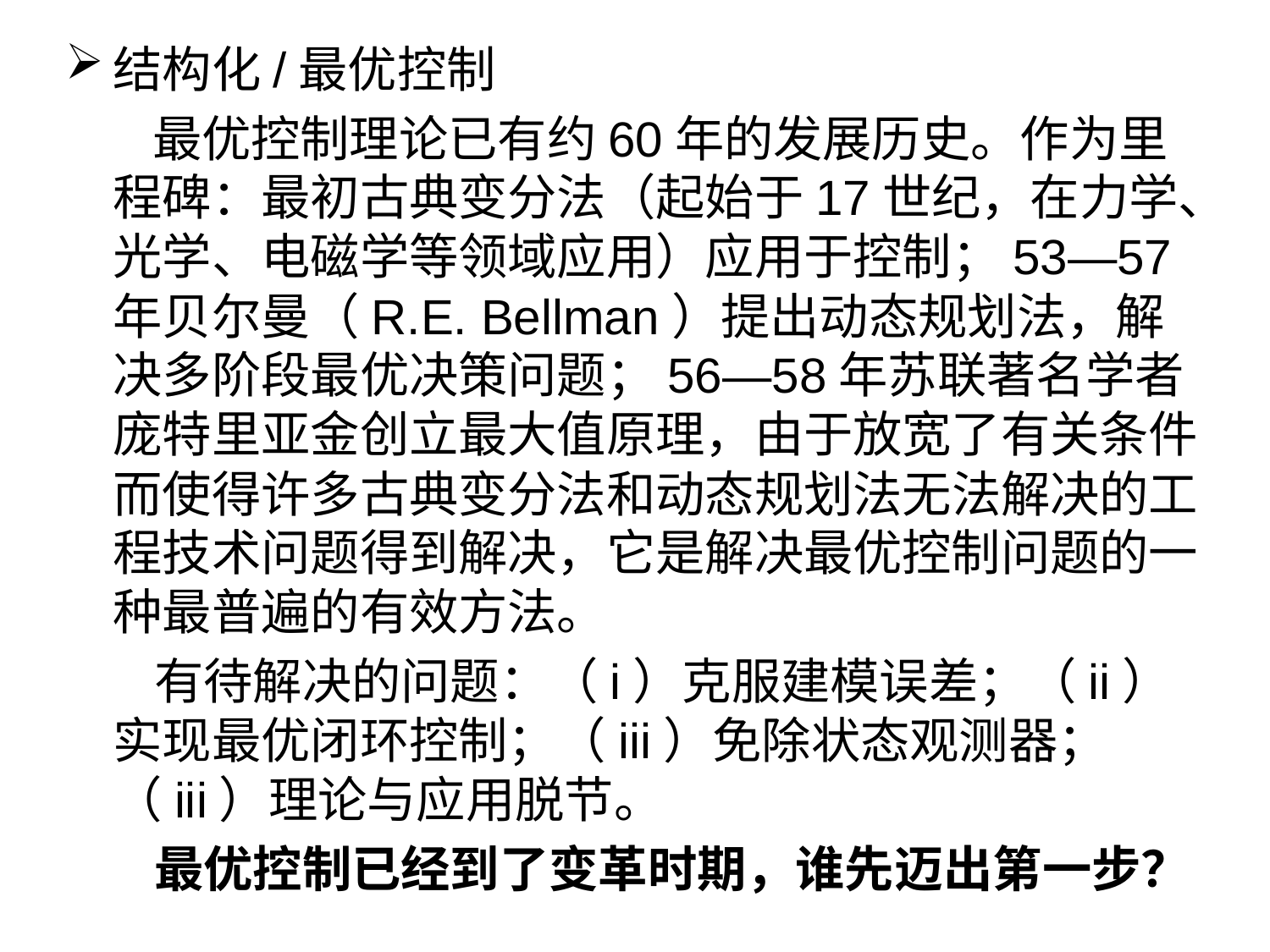

结构化/最优控制
          最优控制理论已有约60年的发展历史。作为里程碑：最初古典变分法（起始于17世纪，在力学、光学、电磁学等领域应用）应用于控制；53—57年贝尔曼（R.E. Bellman）提出动态规划法，解决多阶段最优决策问题；56—58年苏联著名学者庞特里亚金创立最大值原理，由于放宽了有关条件而使得许多古典变分法和动态规划法无法解决的工程技术问题得到解决，它是解决最优控制问题的一种最普遍的有效方法。
       有待解决的问题：（i）克服建模误差；（ii）实现最优闭环控制；（iii）免除状态观测器；（iii）理论与应用脱节。
       最优控制已经到了变革时期，谁先迈出第一步？